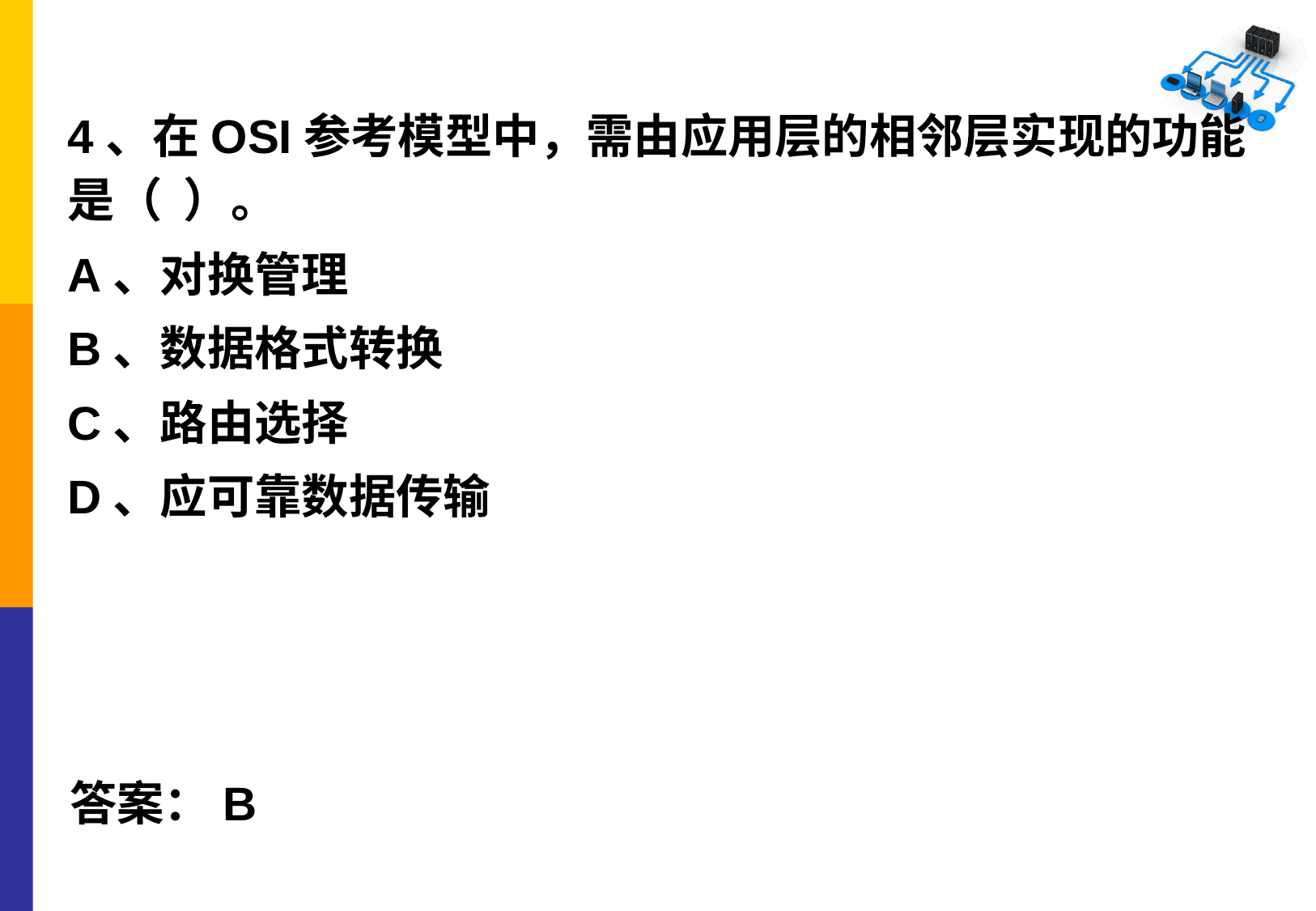

4、在OSI参考模型中，需由应用层的相邻层实现的功能是（  ）。
A、对换管理
B、数据格式转换
C、路由选择
D、应可靠数据传输
答案：B